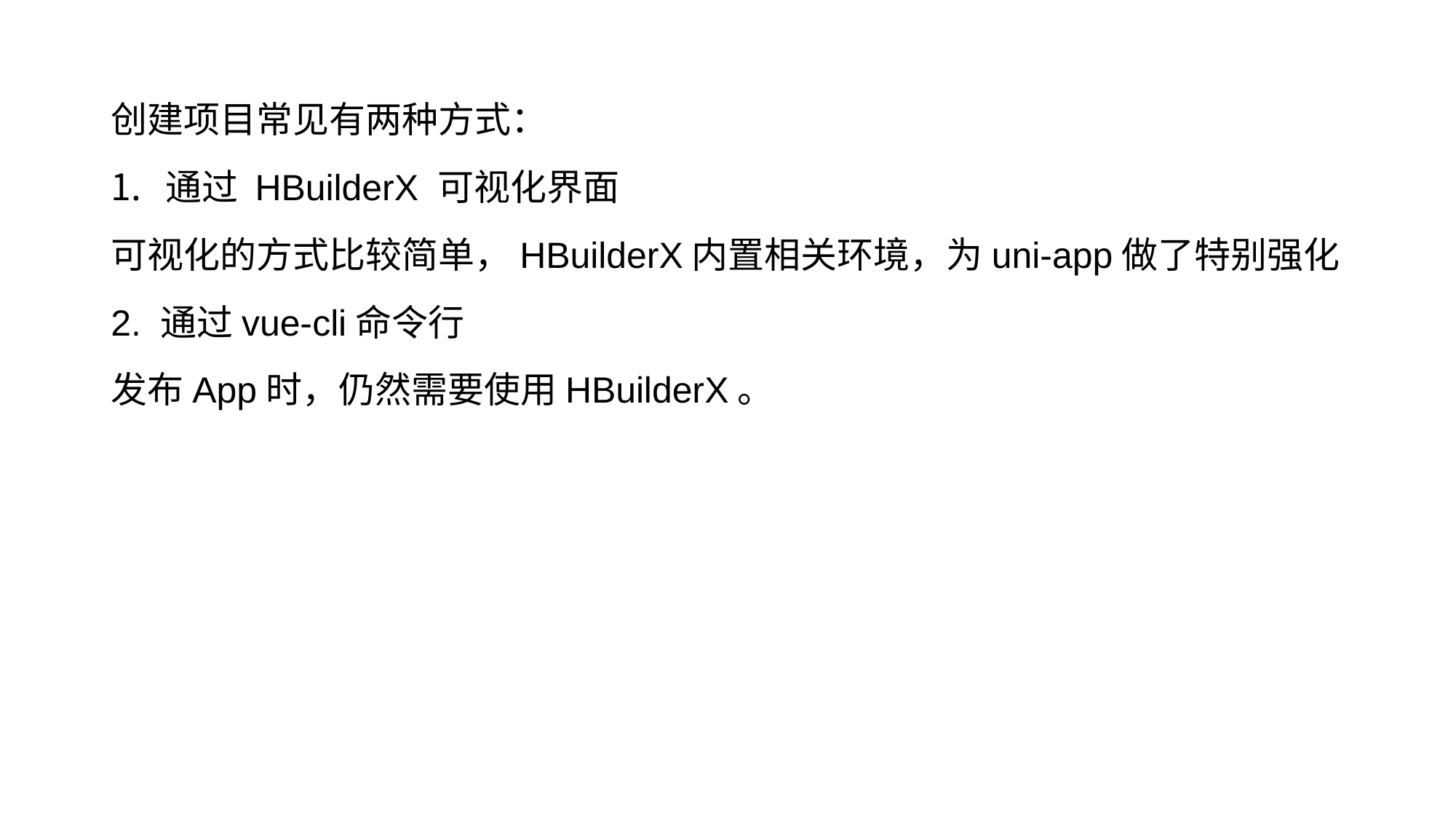

创建项目常见有两种方式：
通过 HBuilderX 可视化界面
可视化的方式比较简单，HBuilderX内置相关环境，为uni-app做了特别强化
2. 通过vue-cli命令行
发布App时，仍然需要使用HBuilderX。